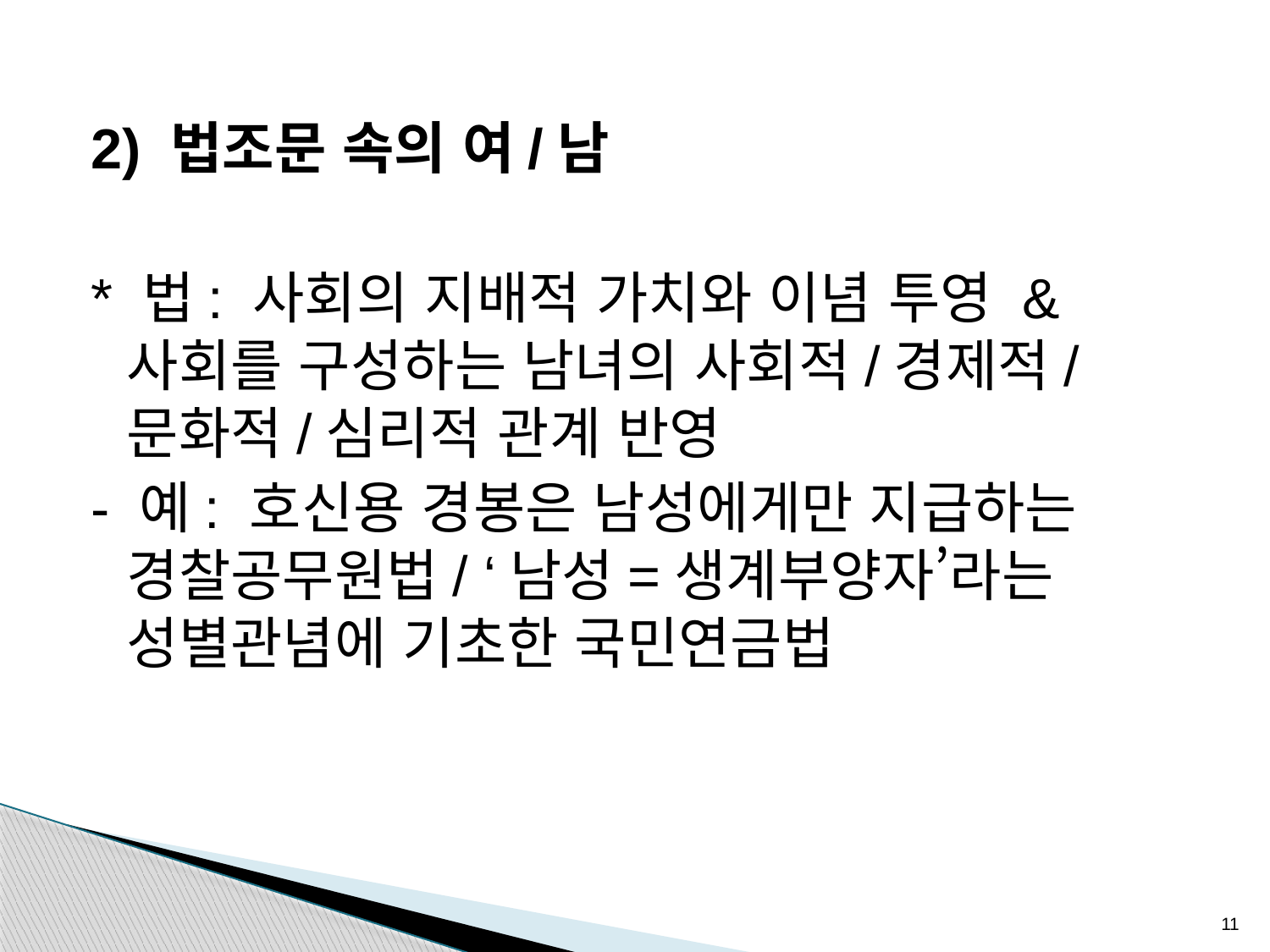

2) 법조문 속의 여/남

* 법: 사회의 지배적 가치와 이념 투영 & 사회를 구성하는 남녀의 사회적/경제적/문화적/심리적 관계 반영
- 예: 호신용 경봉은 남성에게만 지급하는 경찰공무원법/ ‘남성=생계부양자’라는 성별관념에 기초한 국민연금법

11